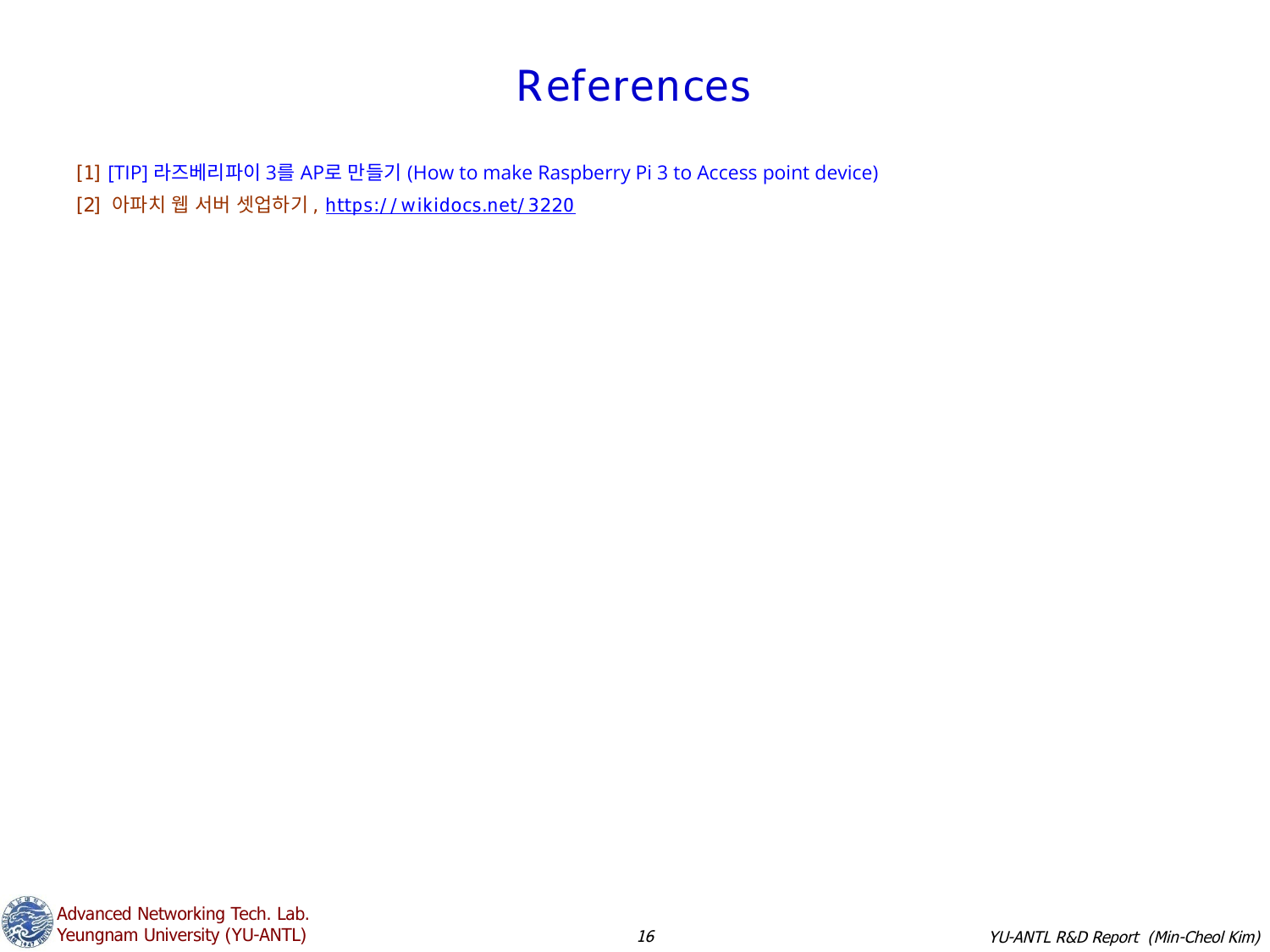

# References
[1] [TIP] 라즈베리파이 3를 AP로 만들기 (How to make Raspberry Pi 3 to Access point device)
[2] 아파치 웹 서버 셋업하기, https://wikidocs.net/3220